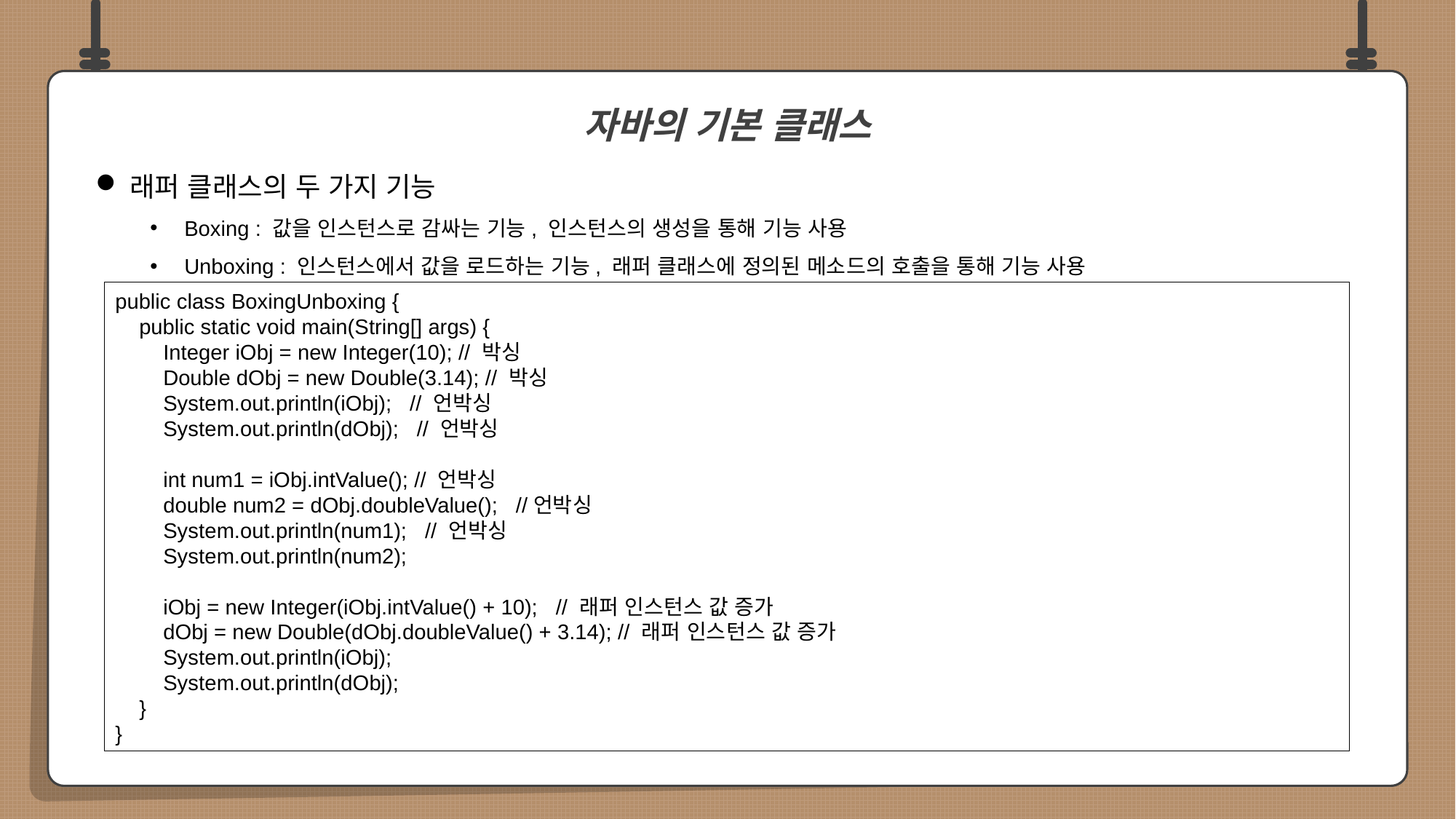

래퍼 클래스의 두 가지 기능
Boxing : 값을 인스턴스로 감싸는 기능, 인스턴스의 생성을 통해 기능 사용
Unboxing : 인스턴스에서 값을 로드하는 기능, 래퍼 클래스에 정의된 메소드의 호출을 통해 기능 사용
자바의 기본 클래스

public class BoxingUnboxing {
    public static void main(String[] args) {
        Integer iObj = new Integer(10); // 박싱
        Double dObj = new Double(3.14); // 박싱
        System.out.println(iObj);   // 언박싱
        System.out.println(dObj);   // 언박싱

        int num1 = iObj.intValue(); // 언박싱
        double num2 = dObj.doubleValue();   //언박싱
        System.out.println(num1);   // 언박싱
        System.out.println(num2);

        iObj = new Integer(iObj.intValue() + 10);   // 래퍼 인스턴스 값 증가
        dObj = new Double(dObj.doubleValue() + 3.14); // 래퍼 인스턴스 값 증가
        System.out.println(iObj);
        System.out.println(dObj);
    }
}